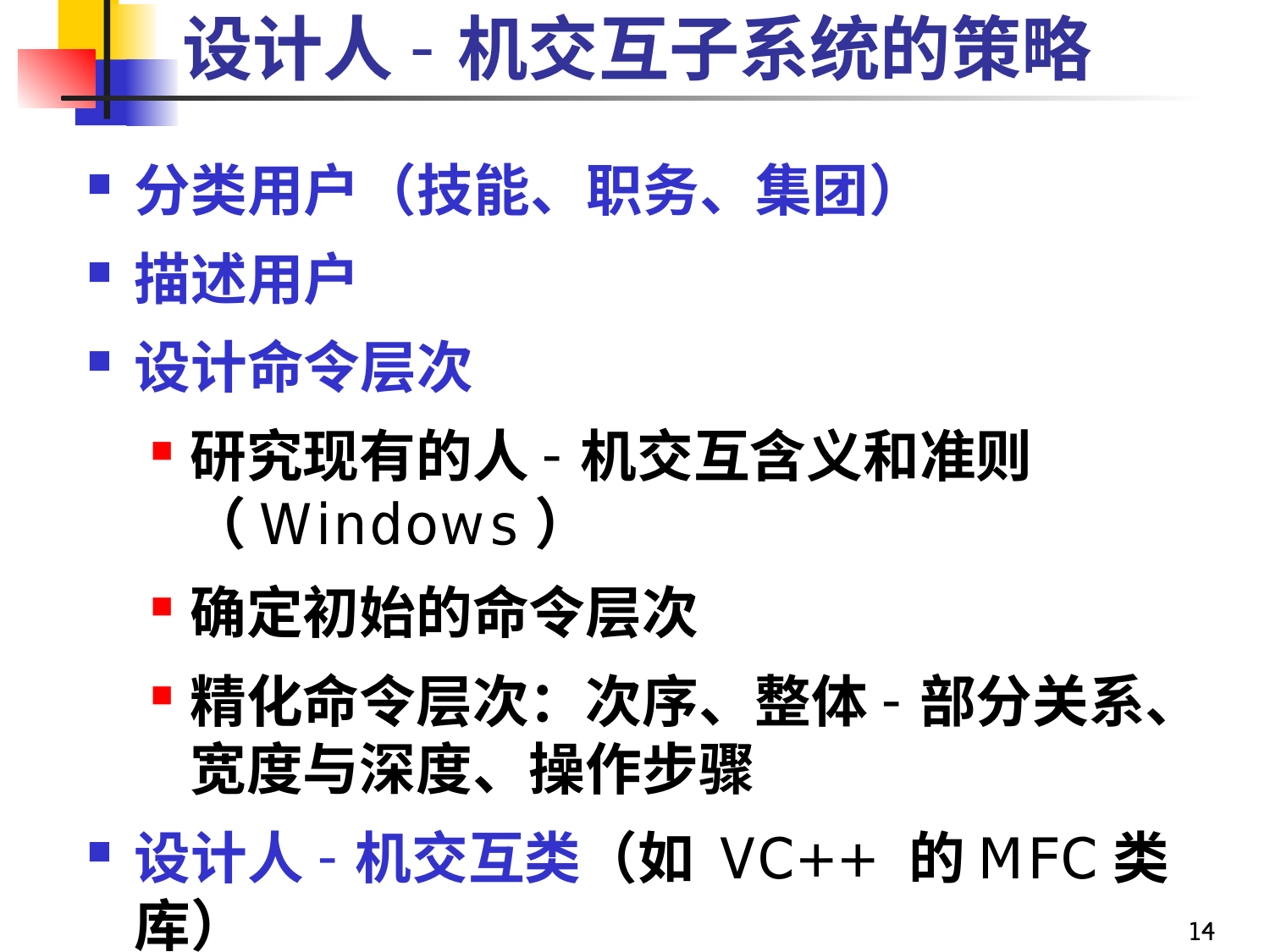

# 设计人-机交互子系统的策略
分类用户（技能、职务、集团）
描述用户
设计命令层次
研究现有的人-机交互含义和准则（Windows）
确定初始的命令层次
精化命令层次：次序、整体-部分关系、宽度与深度、操作步骤
设计人-机交互类（如 VC++ 的MFC类库）

14